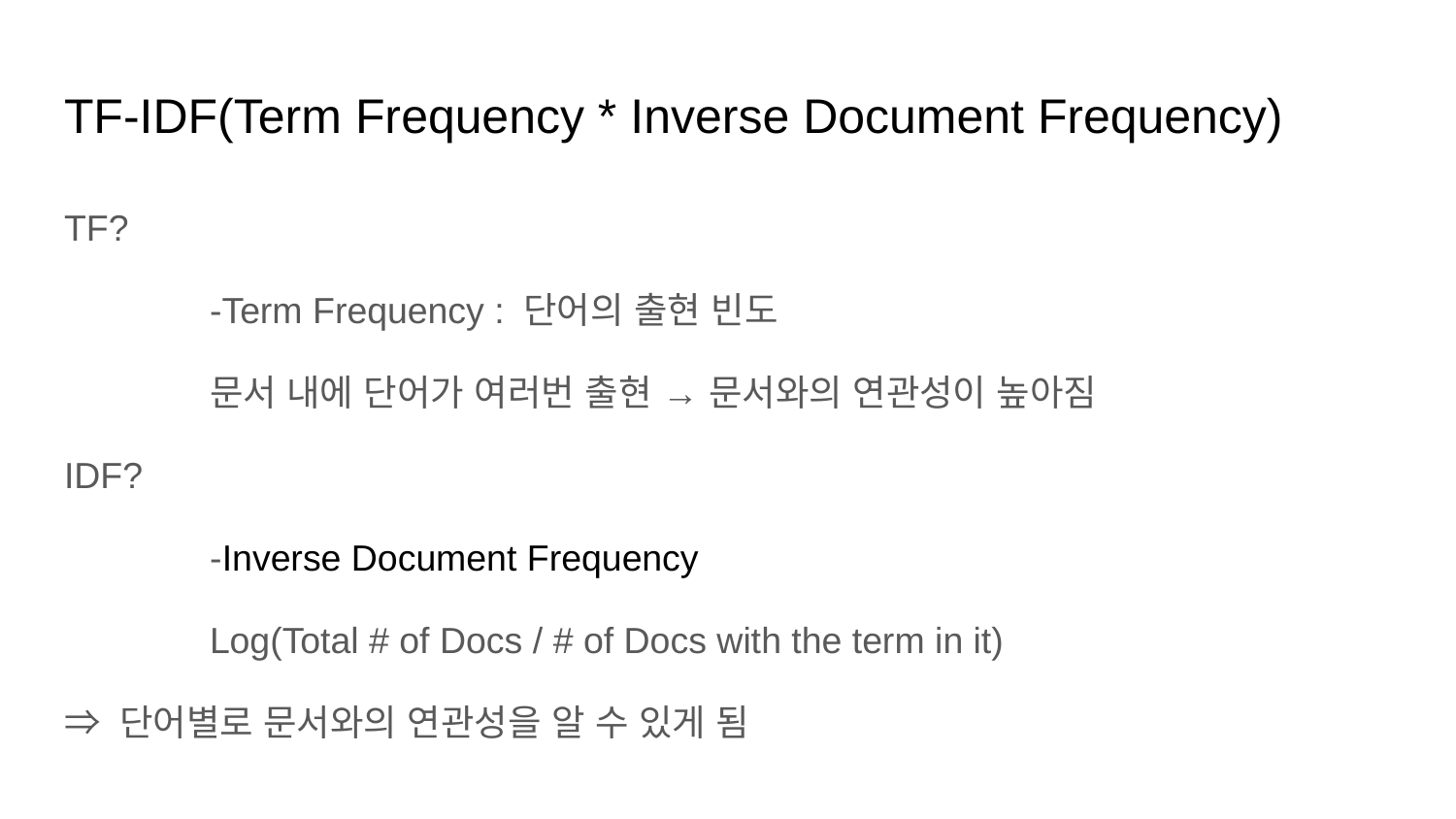

# TF-IDF(Term Frequency * Inverse Document Frequency)
TF?
	-Term Frequency : 단어의 출현 빈도
	문서 내에 단어가 여러번 출현 → 문서와의 연관성이 높아짐
IDF?
	-Inverse Document Frequency
	Log(Total # of Docs / # of Docs with the term in it)
⇒ 단어별로 문서와의 연관성을 알 수 있게 됨